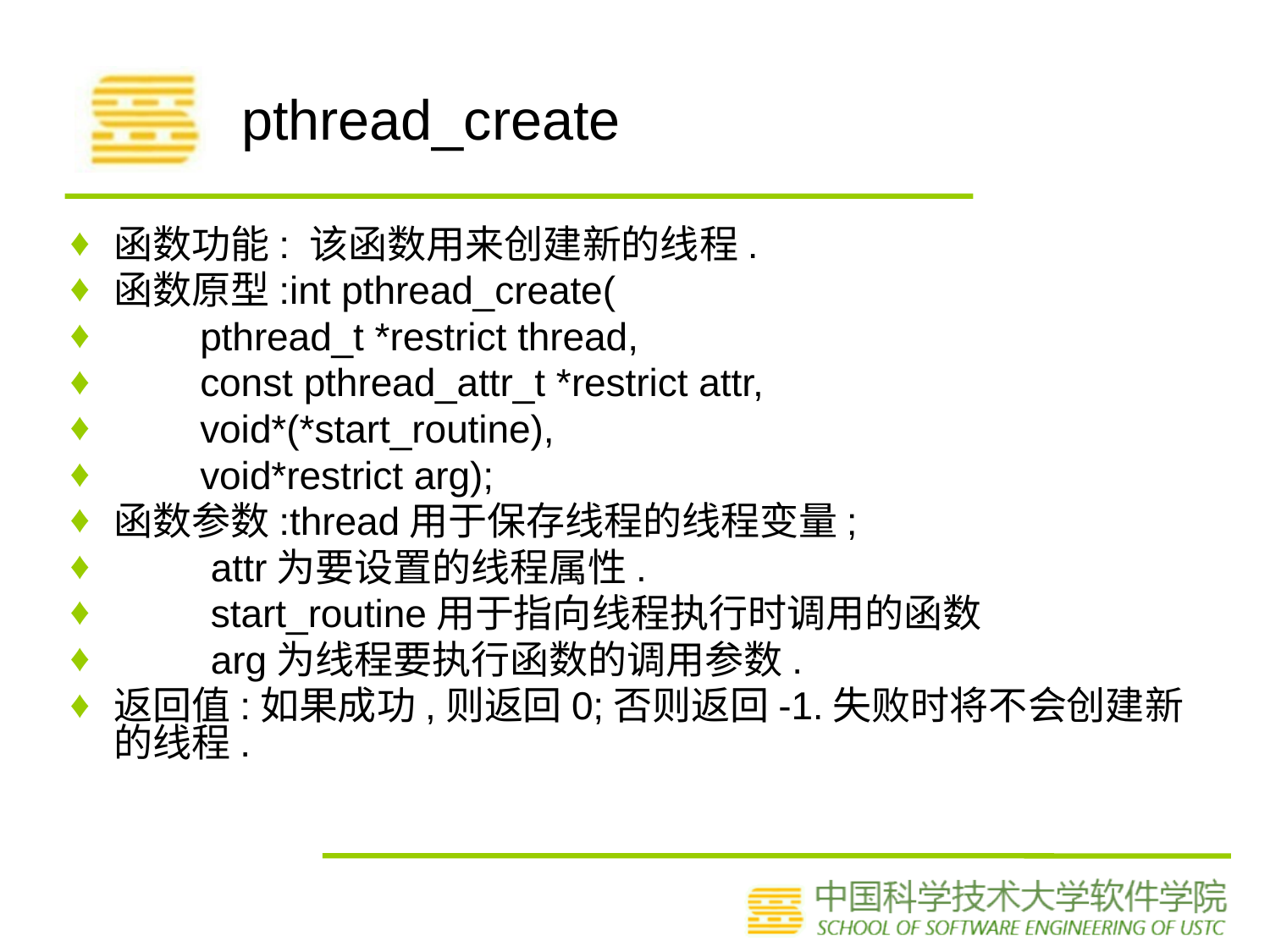

# pthread_create
函数功能: 该函数用来创建新的线程.
函数原型:int pthread_create(
        pthread_t *restrict thread,
        const pthread_attr_t *restrict attr,
        void*(*start_routine),
        void*restrict arg);
函数参数:thread用于保存线程的线程变量;
         attr为要设置的线程属性.
         start_routine用于指向线程执行时调用的函数
         arg为线程要执行函数的调用参数.
返回值:如果成功,则返回0;否则返回-1.失败时将不会创建新的线程.